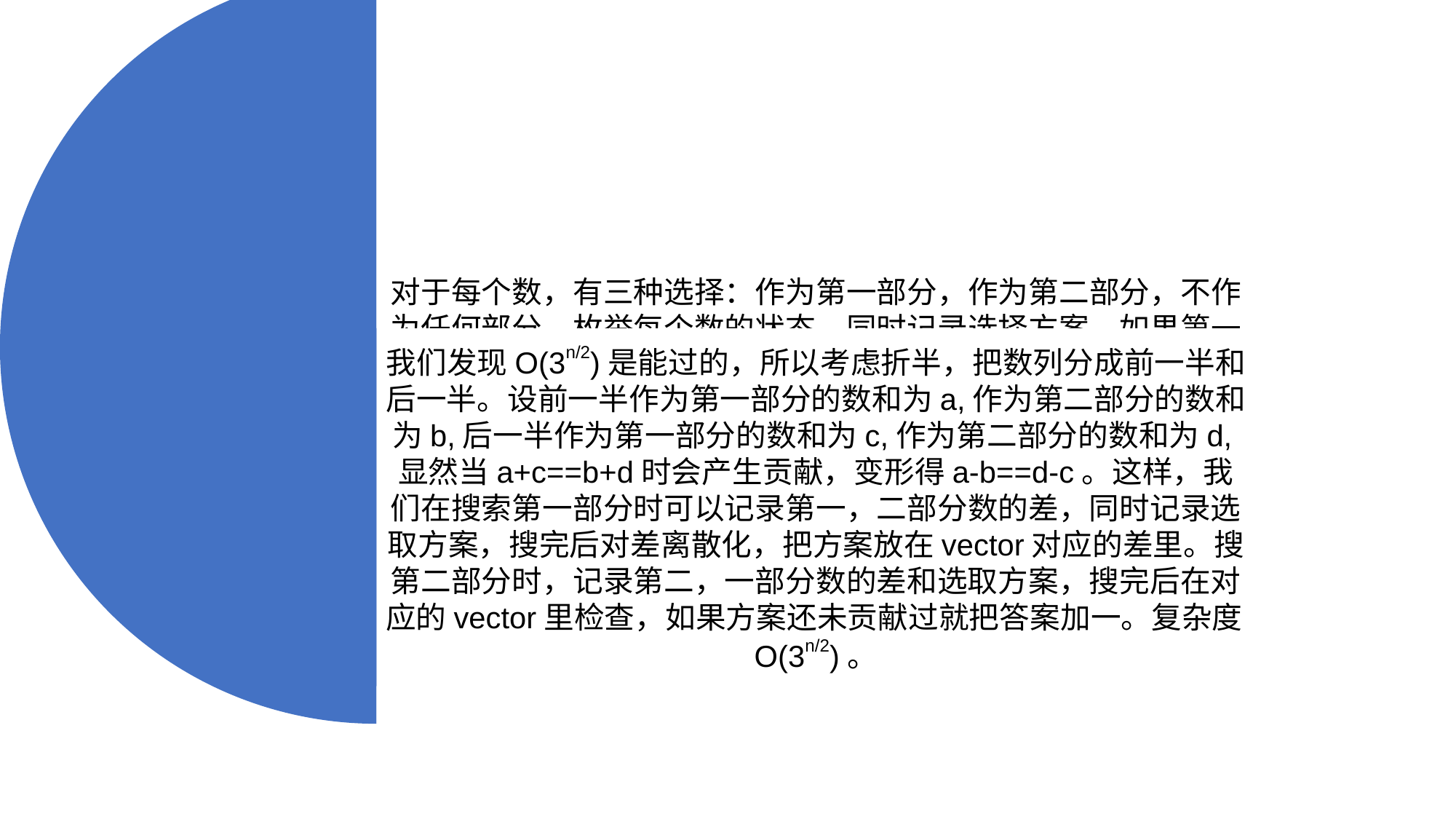

#
对于每个数，有三种选择：作为第一部分，作为第二部分，不作为任何部分。枚举每个数的状态，同时记录选择方案，如果第一部分之和等于第二部分之和且选择的方案之前没贡献过，将答案加1，方案标记为已贡献。复杂度O(3n)，无法接受。
我们发现O(3n/2)是能过的，所以考虑折半，把数列分成前一半和后一半。设前一半作为第一部分的数和为a,作为第二部分的数和为b,后一半作为第一部分的数和为c,作为第二部分的数和为d,显然当a+c==b+d时会产生贡献，变形得a-b==d-c。这样，我们在搜索第一部分时可以记录第一，二部分数的差，同时记录选取方案，搜完后对差离散化，把方案放在vector对应的差里。搜第二部分时，记录第二，一部分数的差和选取方案，搜完后在对应的vector里检查，如果方案还未贡献过就把答案加一。复杂度O(3n/2)。